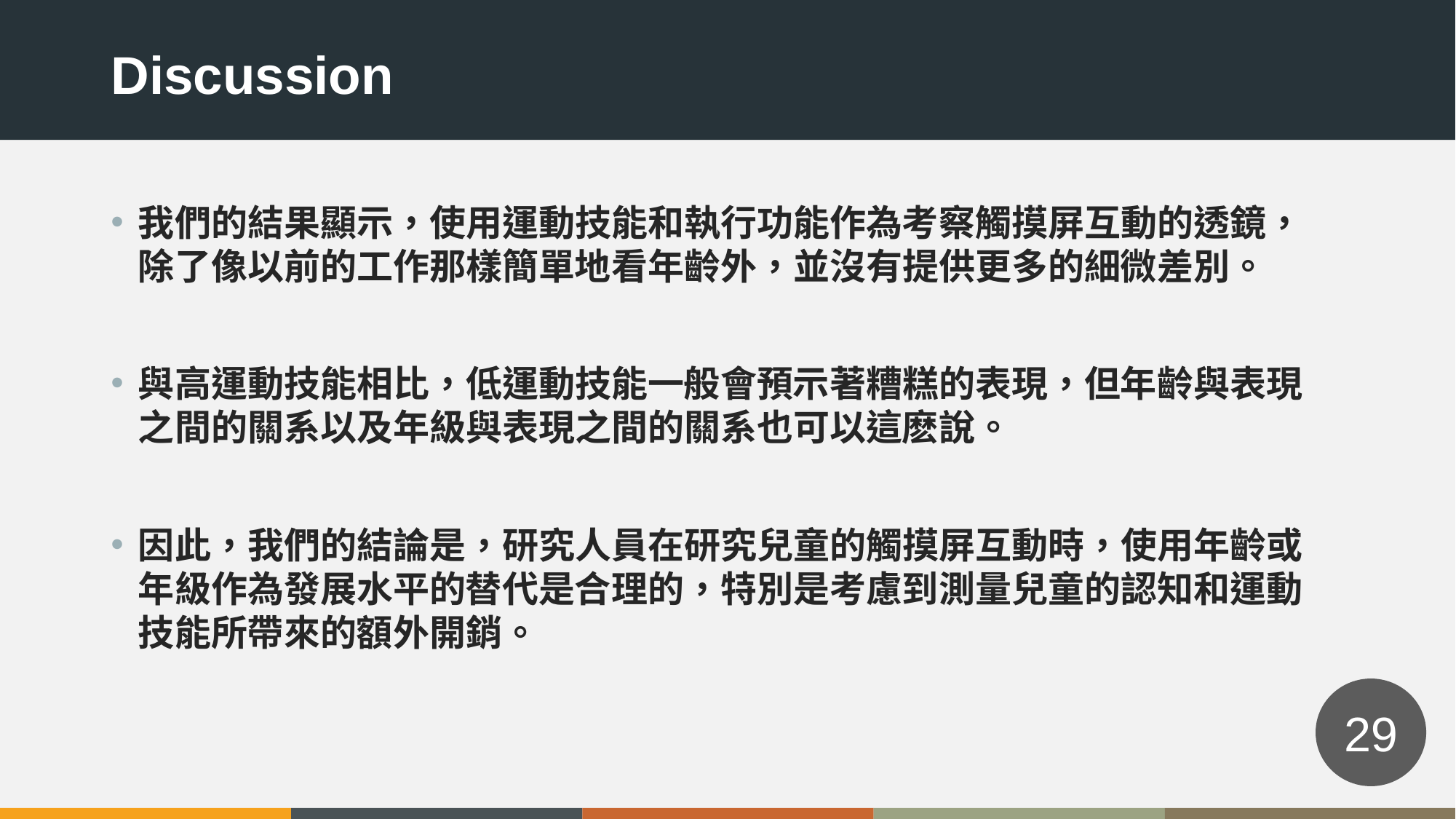

Discussion
我們的結果顯示，使用運動技能和執行功能作為考察觸摸屏互動的透鏡，除了像以前的工作那樣簡單地看年齡外，並沒有提供更多的細微差別。

與高運動技能相比，低運動技能一般會預示著糟糕的表現，但年齡與表現之間的關系以及年級與表現之間的關系也可以這麽說。

因此，我們的結論是，研究人員在研究兒童的觸摸屏互動時，使用年齡或年級作為發展水平的替代是合理的，特別是考慮到測量兒童的認知和運動技能所帶來的額外開銷。
29